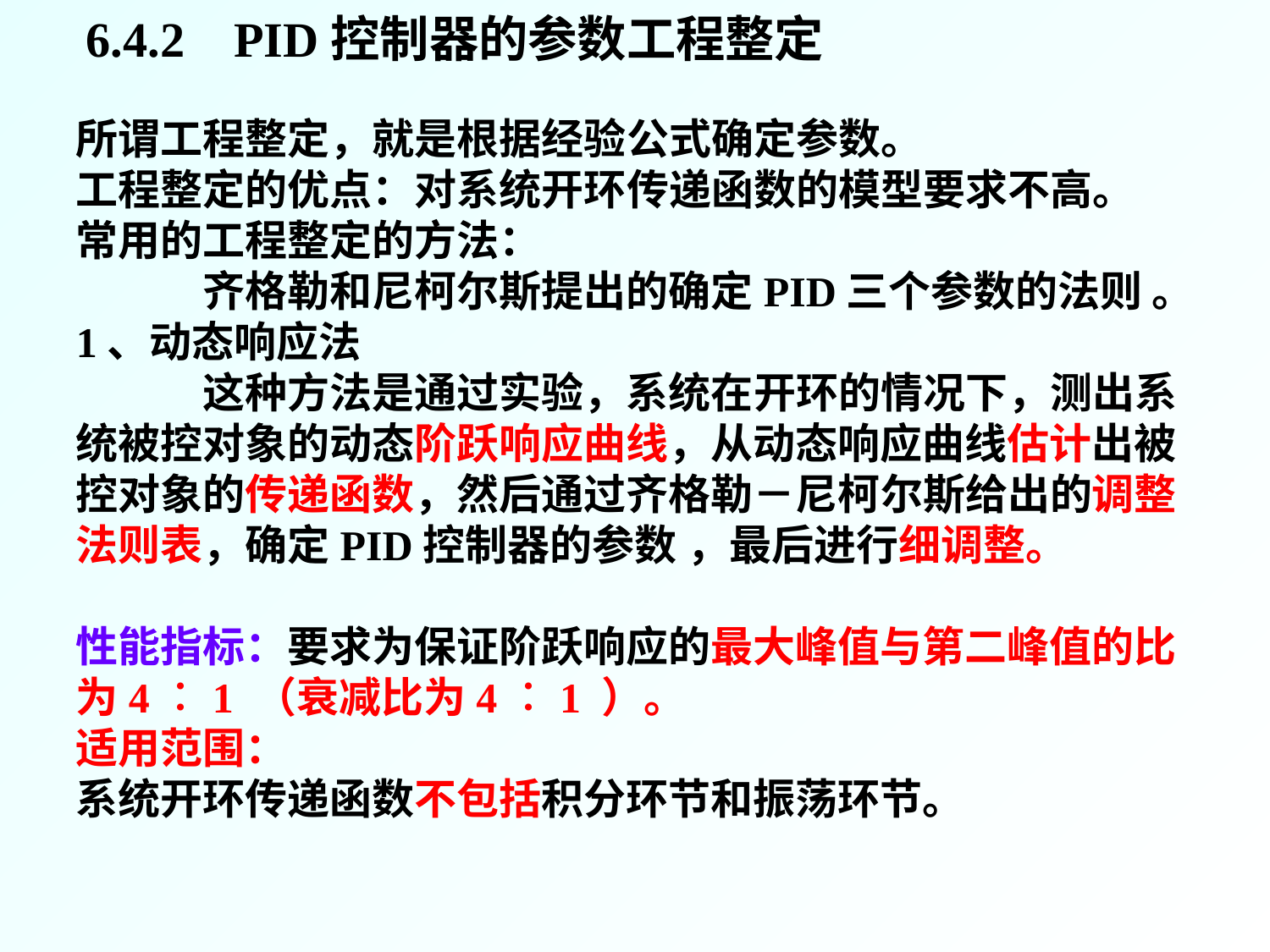

# 6.4.2    PID控制器的参数工程整定
所谓工程整定，就是根据经验公式确定参数。
工程整定的优点：对系统开环传递函数的模型要求不高。
常用的工程整定的方法：
	齐格勒和尼柯尔斯提出的确定PID三个参数的法则 。
1、动态响应法
	这种方法是通过实验，系统在开环的情况下，测出系统被控对象的动态阶跃响应曲线，从动态响应曲线估计出被控对象的传递函数，然后通过齐格勒－尼柯尔斯给出的调整法则表，确定PID控制器的参数 ，最后进行细调整。

性能指标：要求为保证阶跃响应的最大峰值与第二峰值的比为4︰1 （衰减比为4︰1 ）。
适用范围：
系统开环传递函数不包括积分环节和振荡环节。